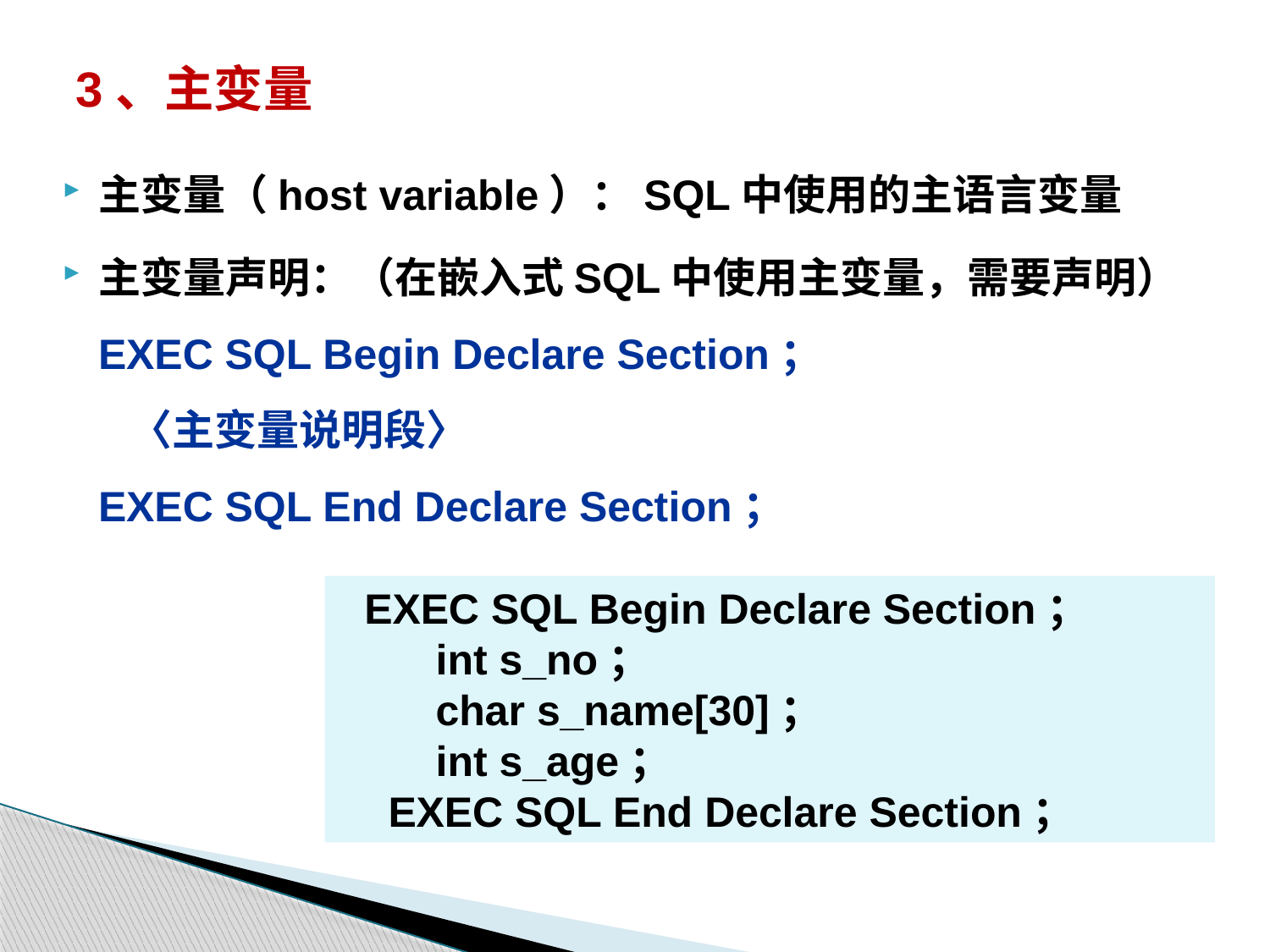

# 3、主变量
主变量（host variable）：SQL中使用的主语言变量
主变量声明：（在嵌入式SQL中使用主变量，需要声明）
   EXEC SQL Begin Declare Section；
      〈主变量说明段〉
   EXEC SQL End Declare Section；
 EXEC SQL Begin Declare Section；
       int s_no；
       char s_name[30]；
       int s_age；
   EXEC SQL End Declare Section；